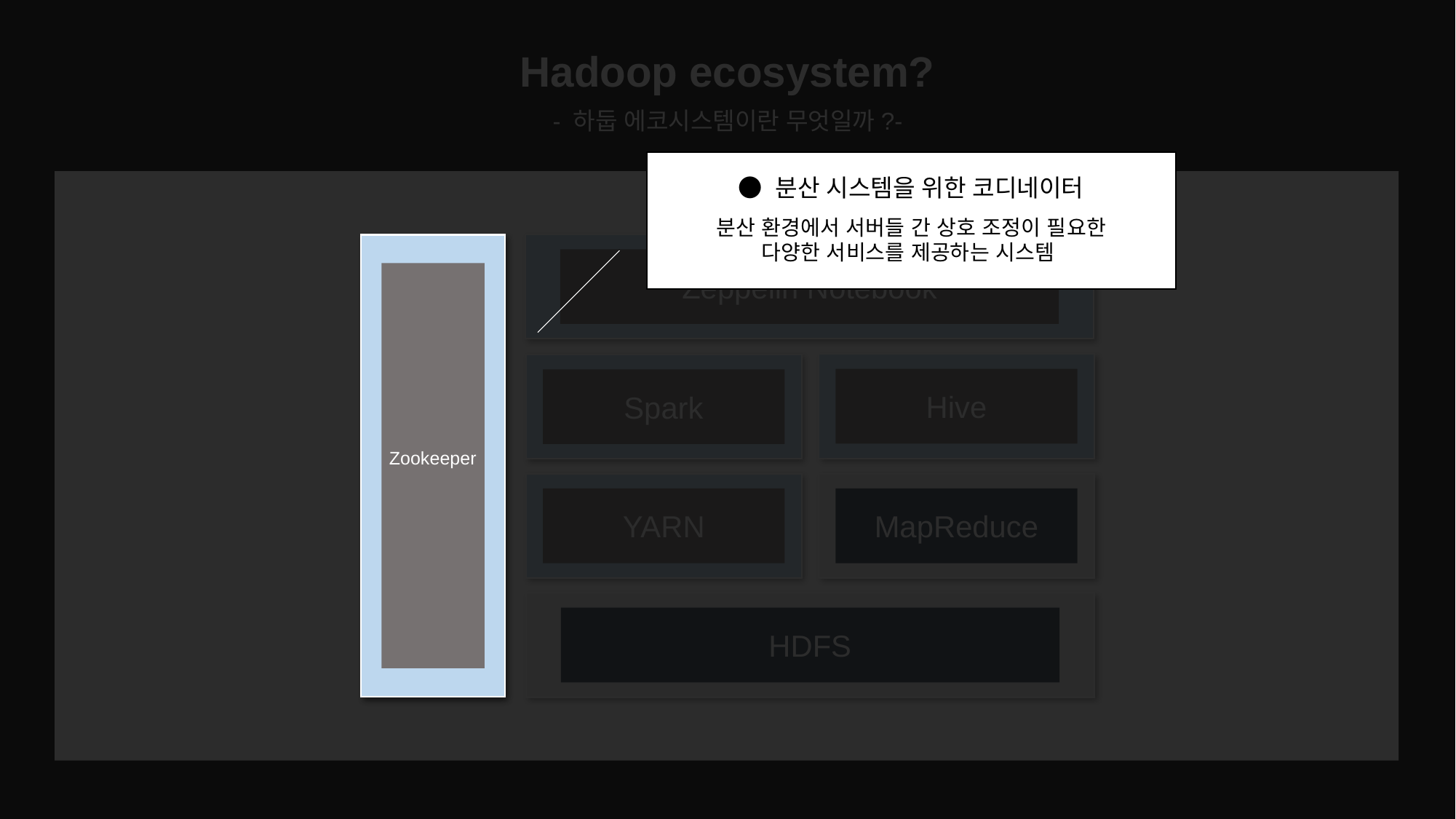

Hadoop ecosystem?
- 하둡 에코시스템이란 무엇일까?-

● 분산 시스템을 위한 코디네이터

분산 환경에서 서버들 간 상호 조정이 필요한
다양한 서비스를 제공하는 시스템

Zeppelin Notebook

Hive

Spark

Zookeeper

YARN

MapReduce

HDFS

Zookeeper